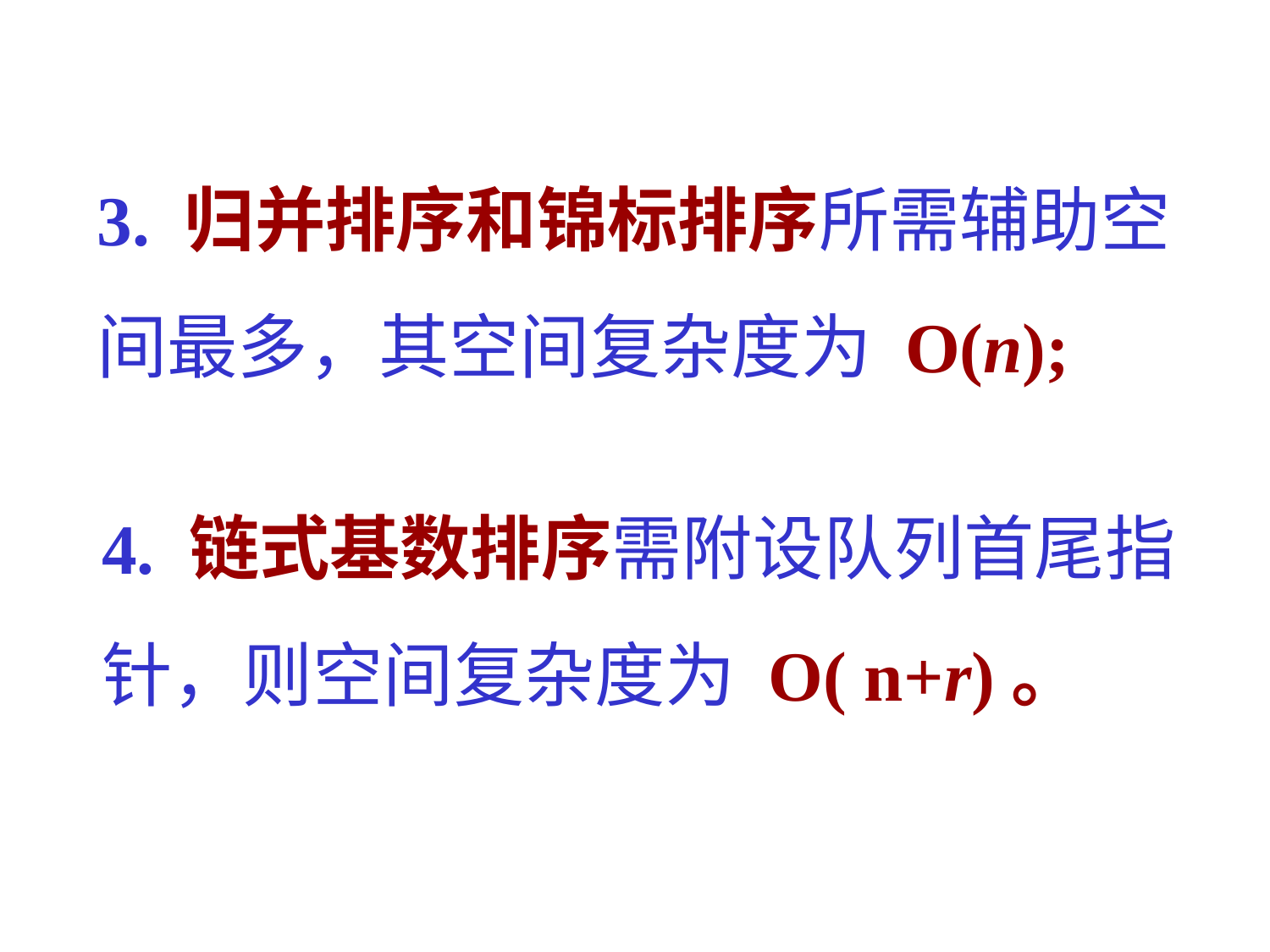

3. 归并排序和锦标排序所需辅助空间最多，其空间复杂度为 O(n);
4. 链式基数排序需附设队列首尾指针，则空间复杂度为 O( n+r)。